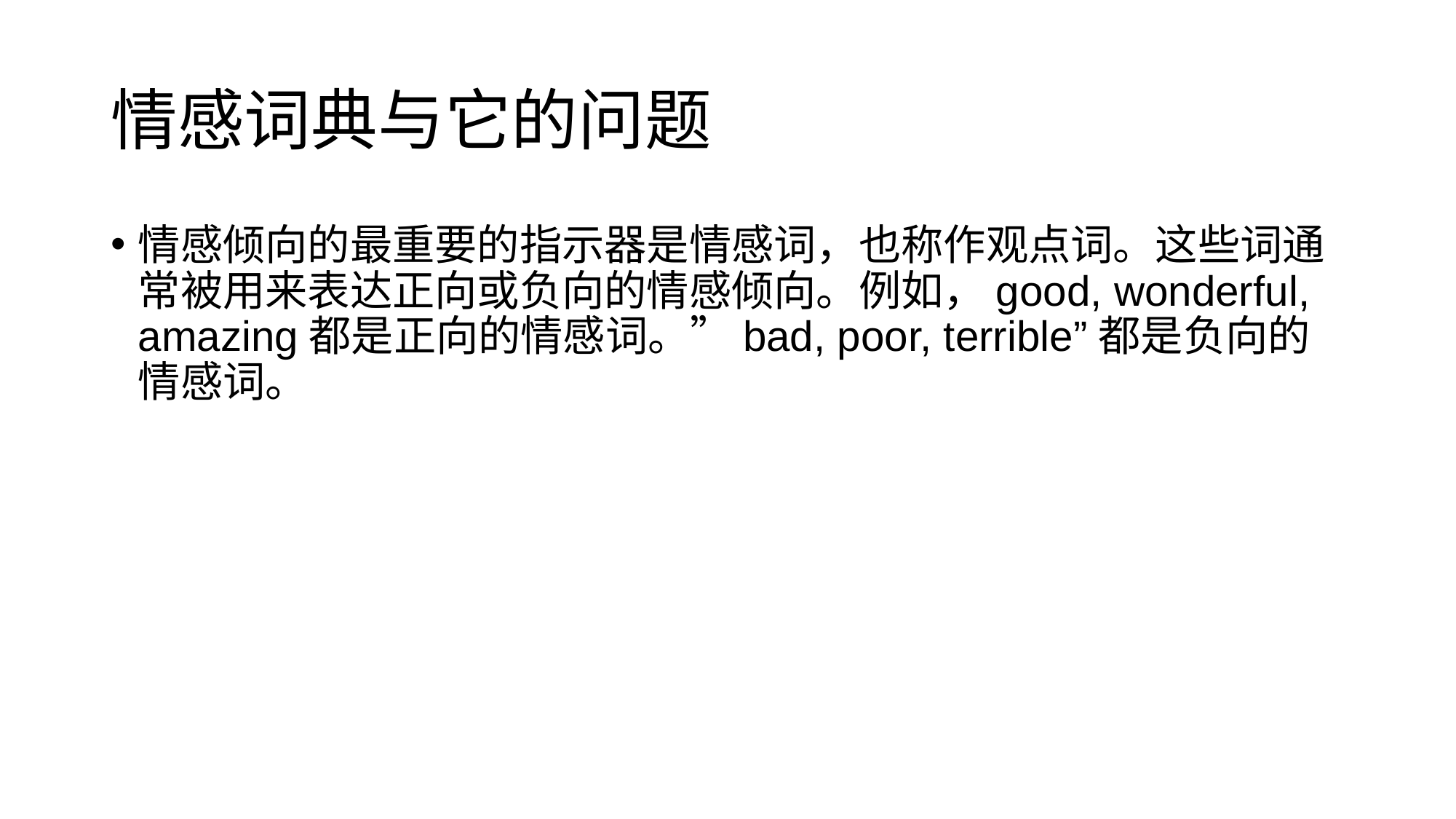

# 情感词典与它的问题
情感倾向的最重要的指示器是情感词，也称作观点词。这些词通常被用来表达正向或负向的情感倾向。例如，good, wonderful, amazing都是正向的情感词。”bad, poor, terrible”都是负向的情感词。